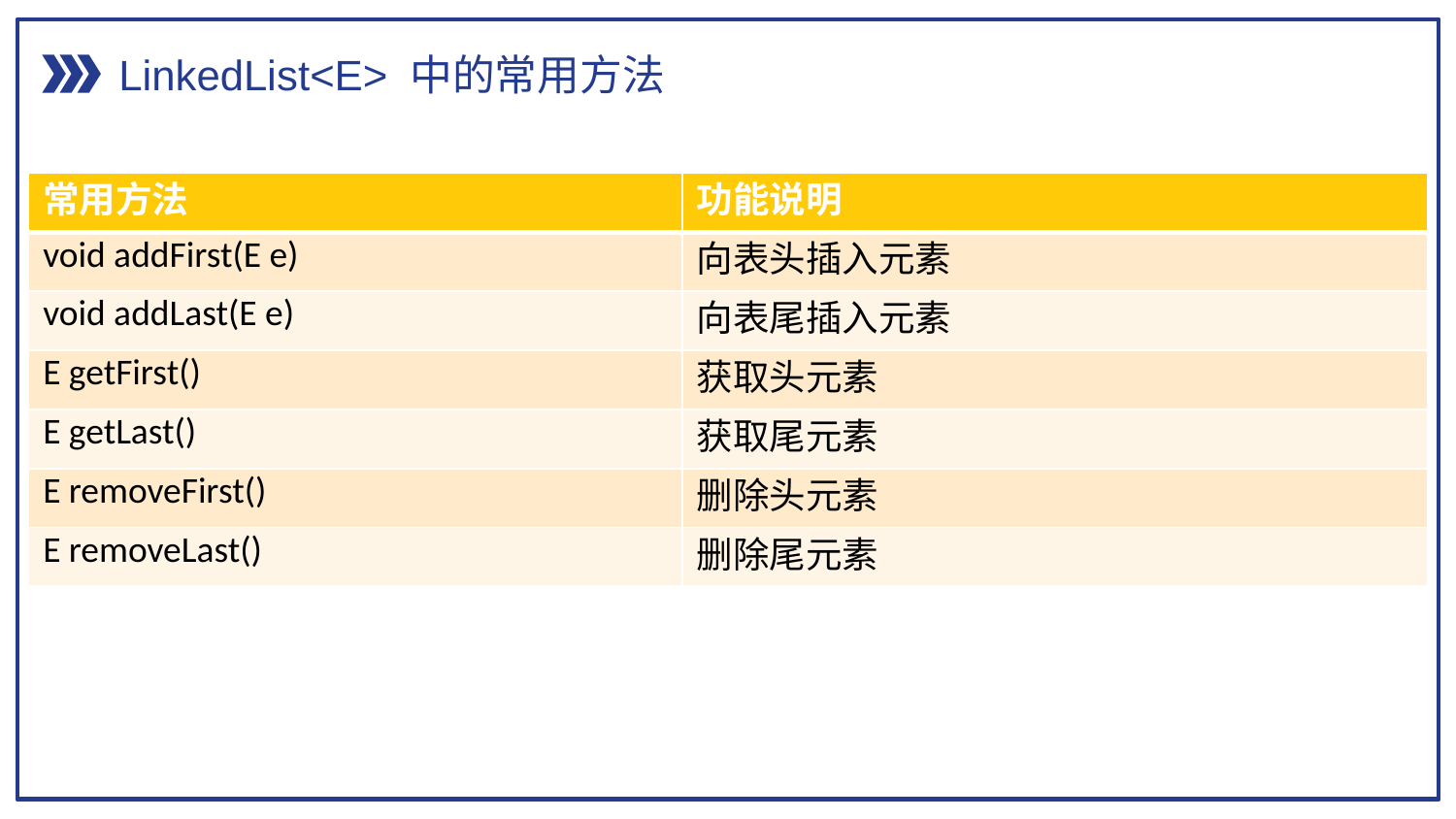

LinkedList<E> 中的常用方法

| 常用方法 | 功能说明 |
| --- | --- |
| void addFirst(E e) | 向表头插入元素 |
| void addLast(E e) | 向表尾插入元素 |
| E getFirst() | 获取头元素 |
| E getLast() | 获取尾元素 |
| E removeFirst() | 删除头元素 |
| E removeLast() | 删除尾元素 |